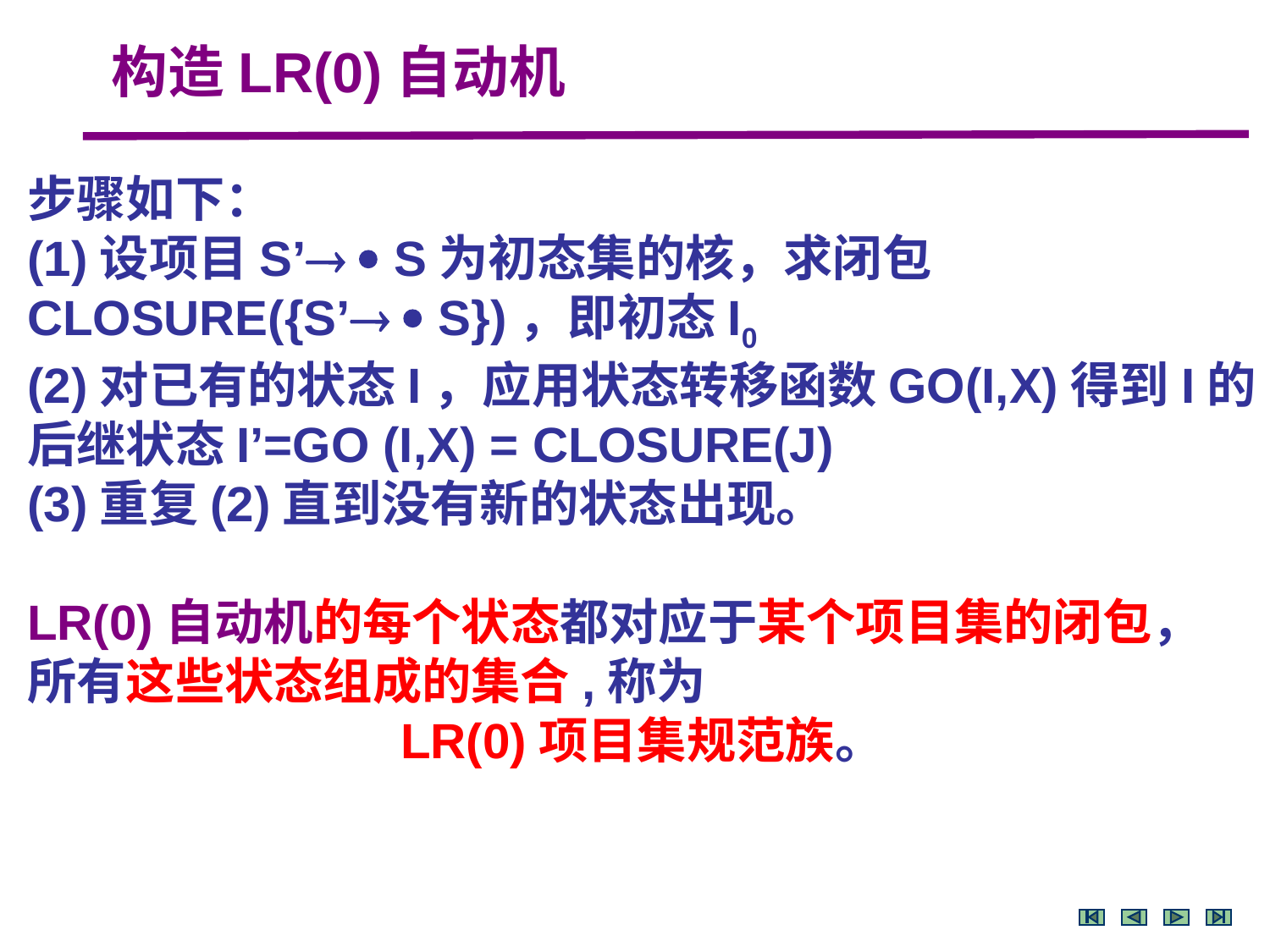

构造LR(0)自动机
步骤如下：
(1)设项目S’→ • S为初态集的核，求闭包CLOSURE({S’→ • S})，即初态I0
(2)对已有的状态I，应用状态转移函数GO(I,X)得到I的后继状态I’=GO (I,X) = CLOSURE(J)
(3)重复(2)直到没有新的状态出现。

LR(0)自动机的每个状态都对应于某个项目集的闭包，
所有这些状态组成的集合,称为
LR(0)项目集规范族。